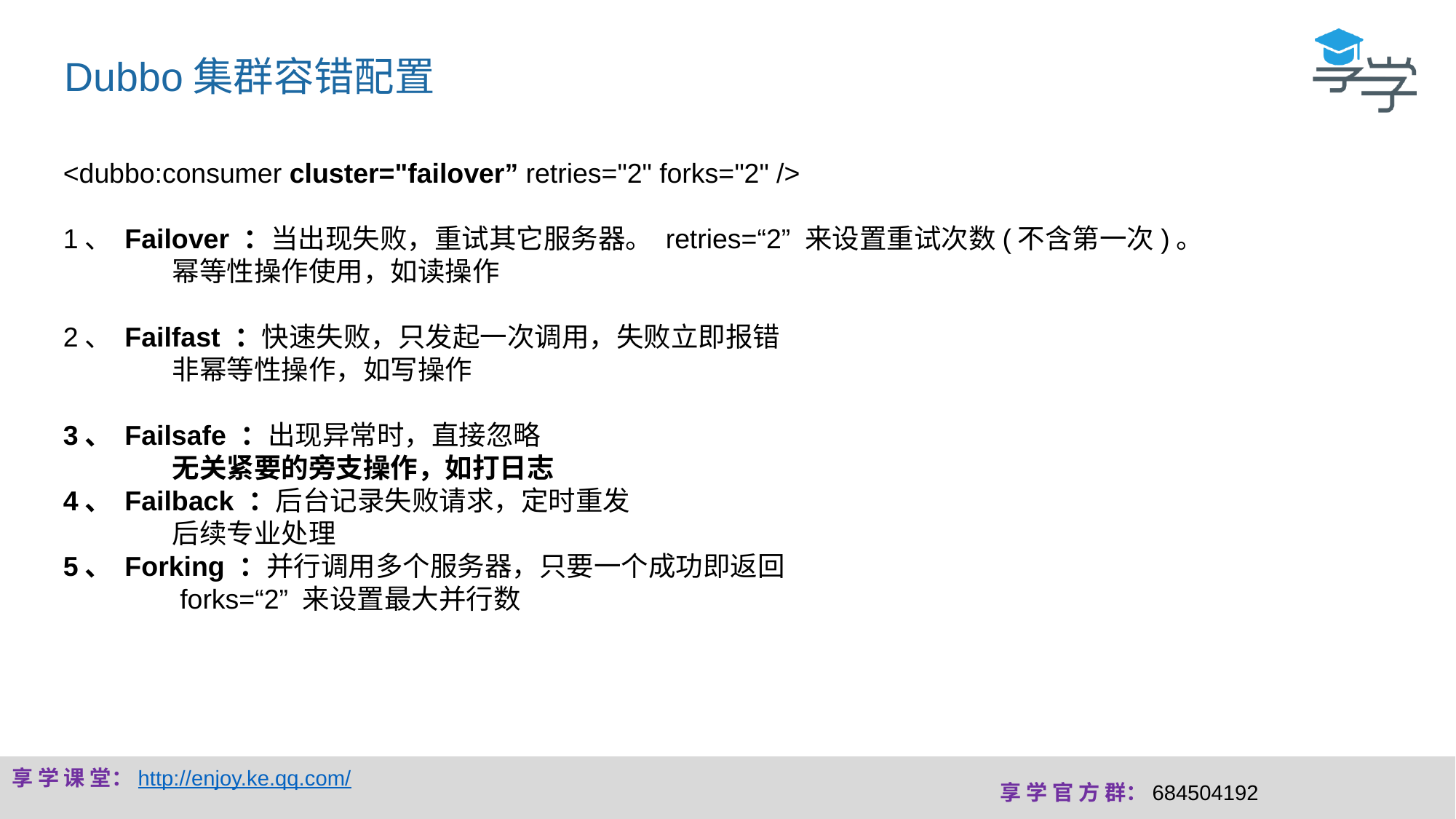

Dubbo集群容错配置
<dubbo:consumer cluster="failover” retries="2" forks="2" />

1、 Failover ：当出现失败，重试其它服务器。 retries=“2” 来设置重试次数(不含第一次)。
	幂等性操作使用，如读操作

2、 Failfast ：快速失败，只发起一次调用，失败立即报错
	非幂等性操作，如写操作

3、 Failsafe ：出现异常时，直接忽略
	无关紧要的旁支操作，如打日志
4、 Failback ：后台记录失败请求，定时重发
	后续专业处理
5、 Forking ：并行调用多个服务器，只要一个成功即返回
	 forks=“2” 来设置最大并行数